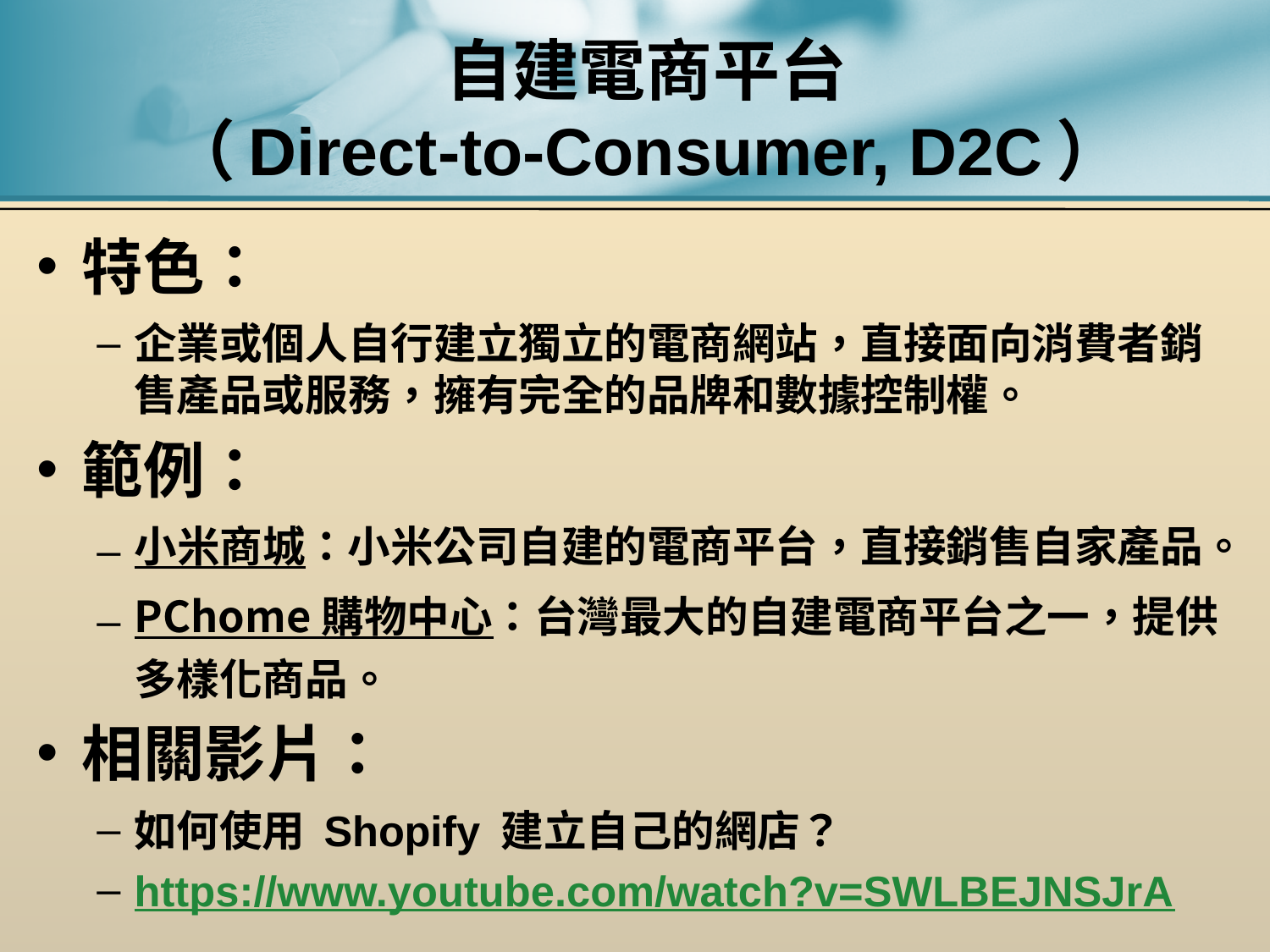

# 自建電商平台 （Direct-to-Consumer, D2C）
特色：
企業或個人自行建立獨立的電商網站，直接面向消費者銷售產品或服務，擁有完全的品牌和數據控制權。
範例：
小米商城：小米公司自建的電商平台，直接銷售自家產品。
PChome 購物中心：台灣最大的自建電商平台之一，提供多樣化商品。
相關影片：
如何使用 Shopify 建立自己的網店？
https://www.youtube.com/watch?v=SWLBEJNSJrA